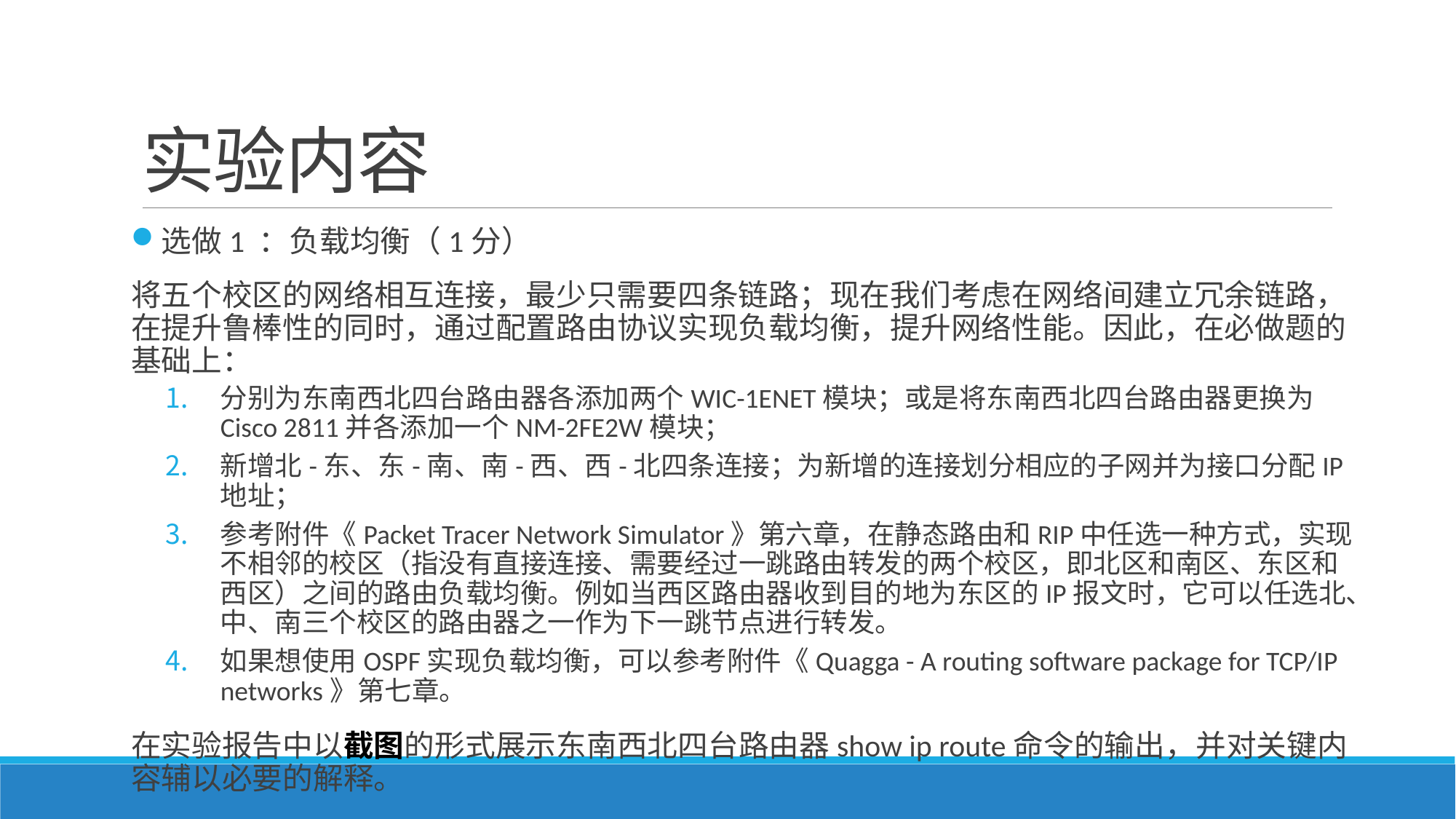

# 实验内容
选做1 ：负载均衡（1分）
将五个校区的网络相互连接，最少只需要四条链路；现在我们考虑在网络间建立冗余链路，在提升鲁棒性的同时，通过配置路由协议实现负载均衡，提升网络性能。因此，在必做题的基础上：
分别为东南西北四台路由器各添加两个WIC-1ENET模块；或是将东南西北四台路由器更换为Cisco 2811并各添加一个NM-2FE2W模块；
新增北-东、东-南、南-西、西-北四条连接；为新增的连接划分相应的子网并为接口分配IP地址；
参考附件《Packet Tracer Network Simulator》第六章，在静态路由和RIP中任选一种方式，实现不相邻的校区（指没有直接连接、需要经过一跳路由转发的两个校区，即北区和南区、东区和西区）之间的路由负载均衡。例如当西区路由器收到目的地为东区的IP报文时，它可以任选北、中、南三个校区的路由器之一作为下一跳节点进行转发。
如果想使用OSPF实现负载均衡，可以参考附件《Quagga - A routing software package for TCP/IP networks》第七章。
在实验报告中以截图的形式展示东南西北四台路由器show ip route命令的输出，并对关键内容辅以必要的解释。